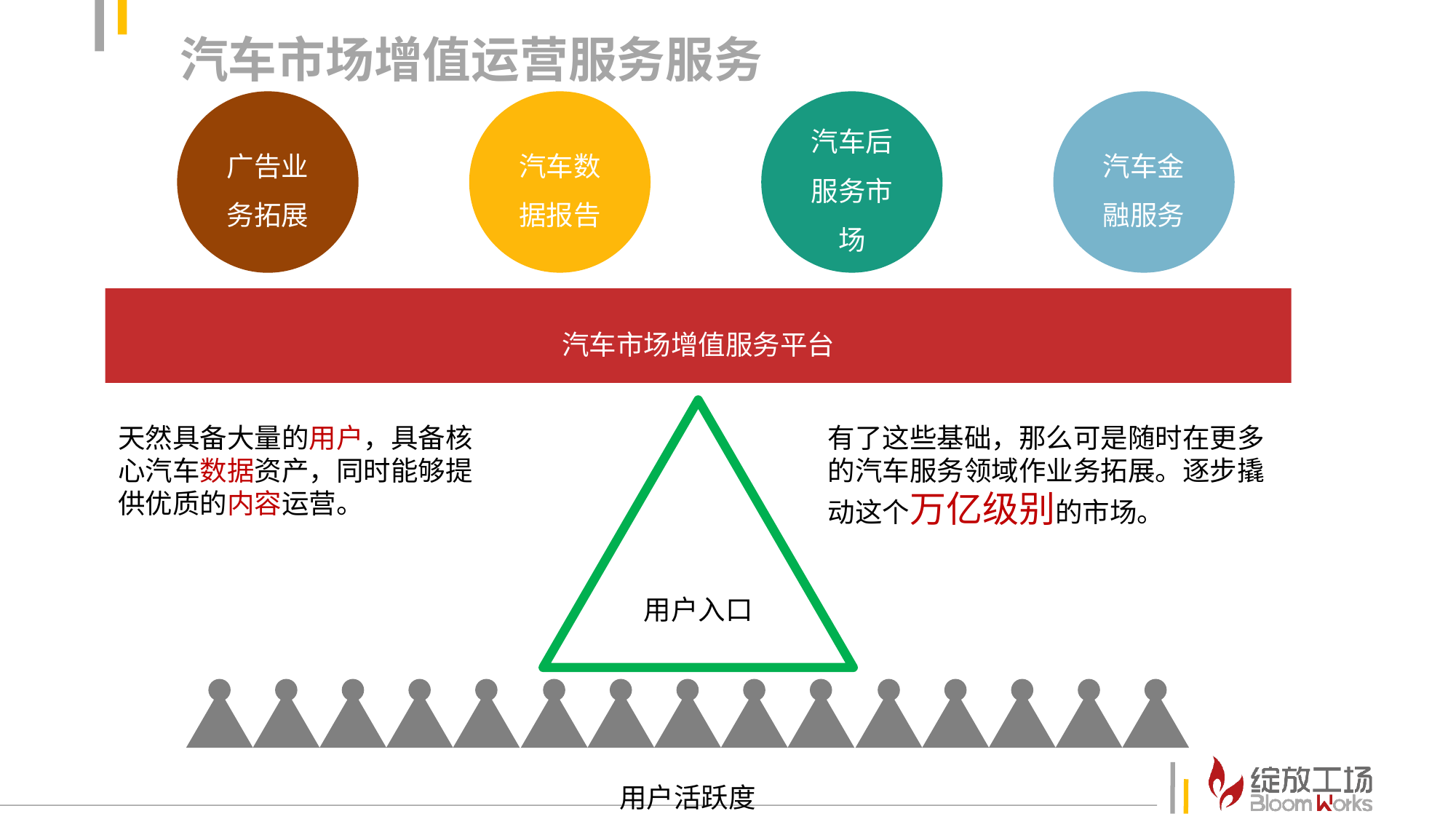

汽车市场增值运营服务服务
广告业务拓展
汽车数据报告
汽车后服务市场
汽车金融服务
汽车市场增值服务平台
用户入口
天然具备大量的用户，具备核心汽车数据资产，同时能够提供优质的内容运营。
有了这些基础，那么可是随时在更多的汽车服务领域作业务拓展。逐步撬动这个万亿级别的市场。

用户活跃度